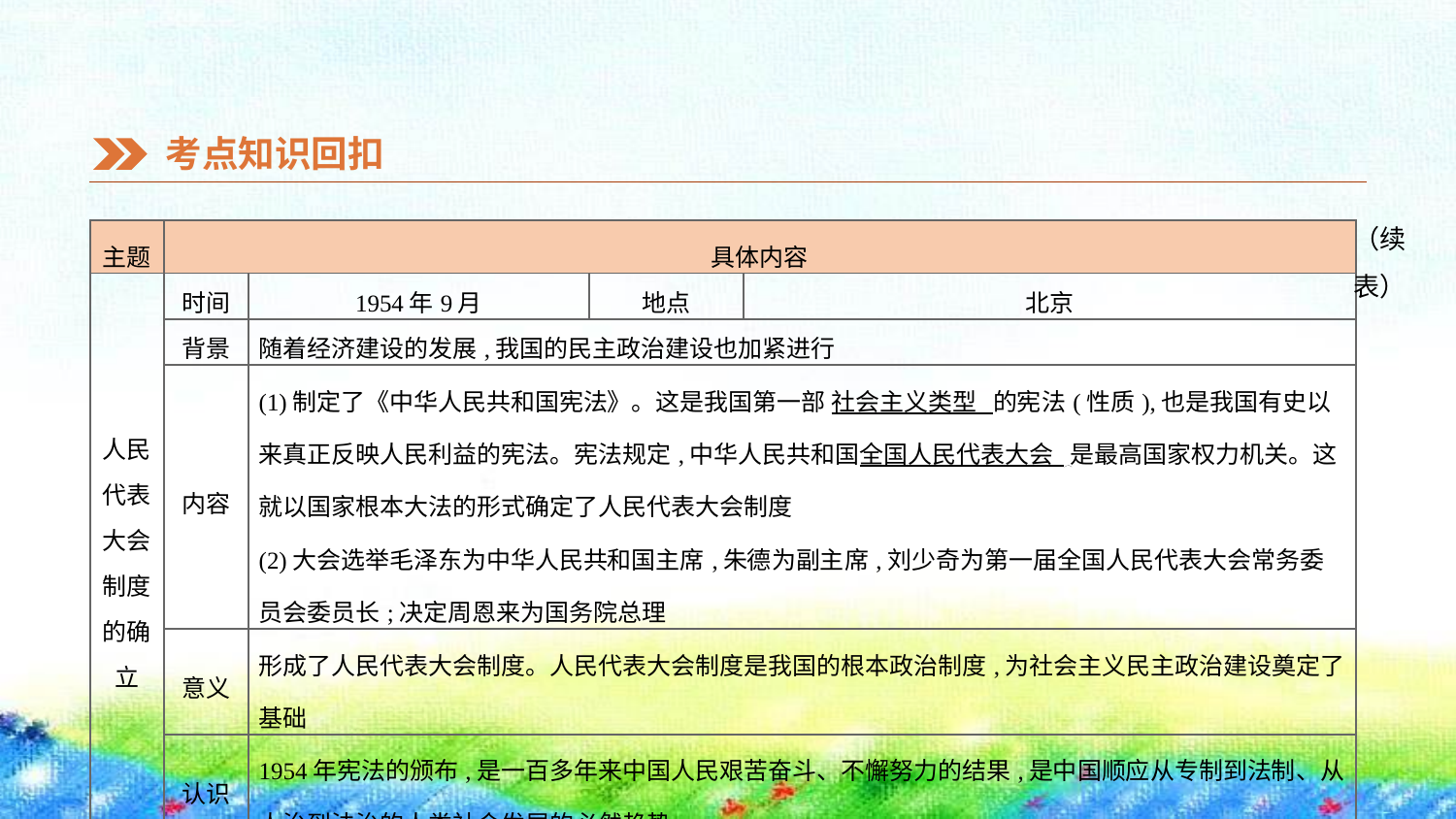

考点知识回扣

（续表）
| 主题 | 具体内容 |  |  |  |
| --- | --- | --- | --- | --- |
| 人民代表大会制度的确立 | 时间 | 1954年9月 | 地点 | 北京 |
|  | 背景 | 随着经济建设的发展,我国的民主政治建设也加紧进行 |  |  |
|  | 内容 | (1)制定了《中华人民共和国宪法》。这是我国第一部 社会主义类型 的宪法(性质),也是我国有史以来真正反映人民利益的宪法。宪法规定,中华人民共和国全国人民代表大会 是最高国家权力机关。这就以国家根本大法的形式确定了人民代表大会制度 (2)大会选举毛泽东为中华人民共和国主席,朱德为副主席,刘少奇为第一届全国人民代表大会常务委员会委员长;决定周恩来为国务院总理 |  |  |
|  | 意义 | 形成了人民代表大会制度。人民代表大会制度是我国的根本政治制度,为社会主义民主政治建设奠定了基础 |  |  |
|  | 认识 | 1954年宪法的颁布,是一百多年来中国人民艰苦奋斗、不懈努力的结果,是中国顺应从专制到法制、从人治到法治的人类社会发展的必然趋势 |  |  |